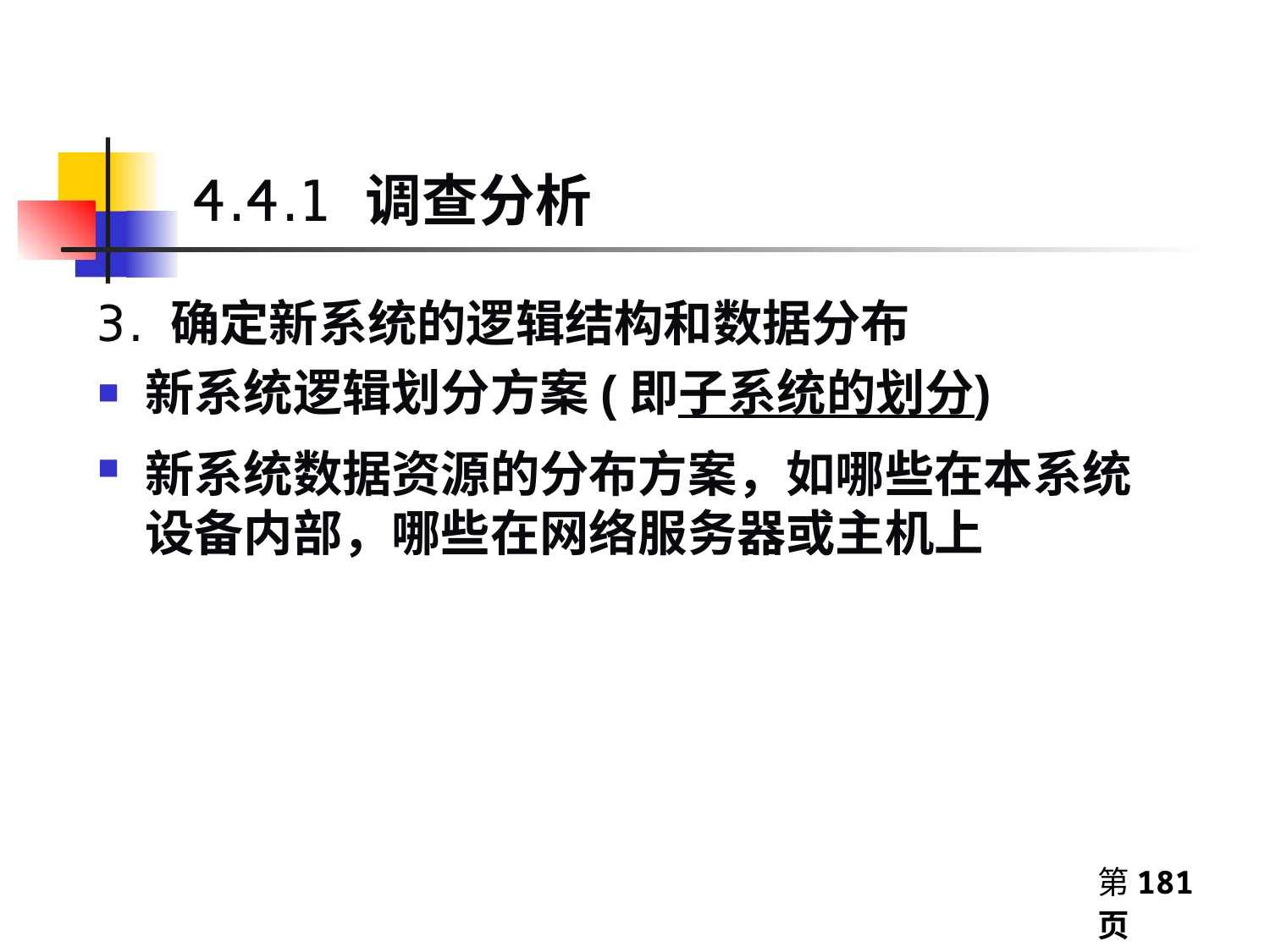

4.4.1 调查分析
3. 确定新系统的逻辑结构和数据分布
新系统逻辑划分方案(即子系统的划分)
新系统数据资源的分布方案，如哪些在本系统设备内部，哪些在网络服务器或主机上